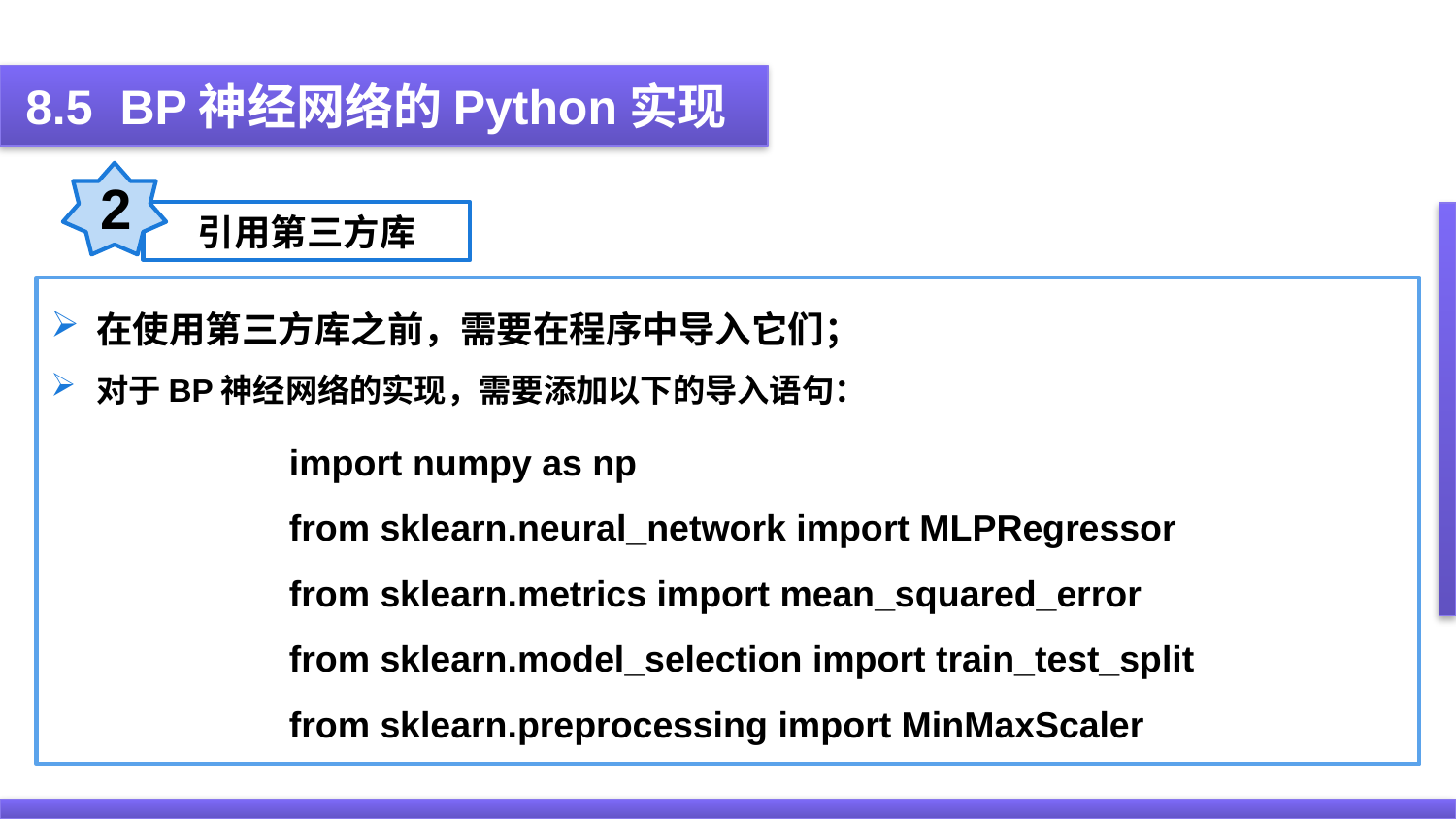

8.5  BP神经网络的Python实现
2
引用第三方库
在使用第三方库之前，需要在程序中导入它们；
对于BP神经网络的实现，需要添加以下的导入语句：

import numpy as np
from sklearn.neural_network import MLPRegressor
from sklearn.metrics import mean_squared_error
from sklearn.model_selection import train_test_split
from sklearn.preprocessing import MinMaxScaler